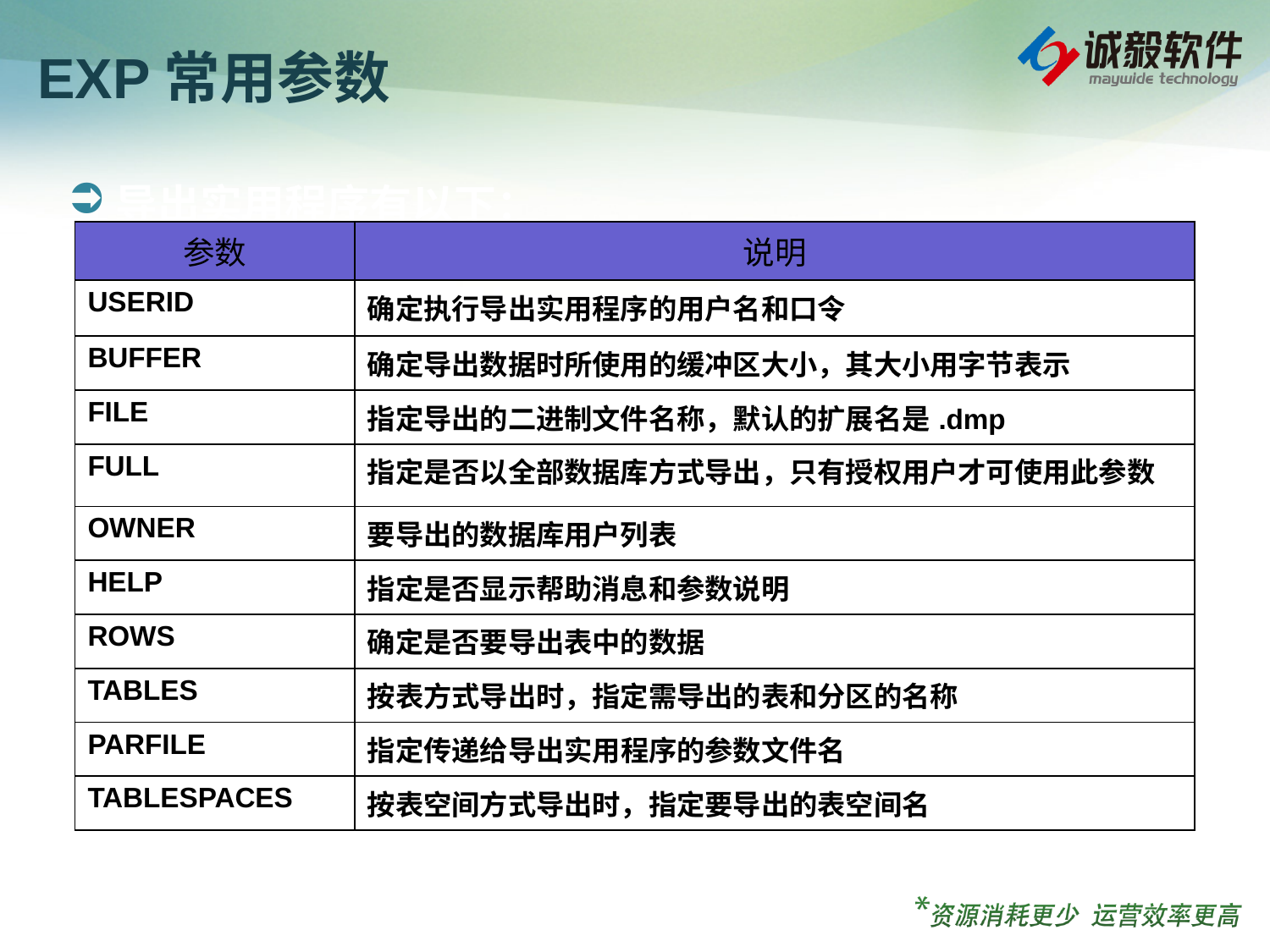

# EXP常用参数
导出实用程序有以下：
| 参数 | 说明 |
| --- | --- |
| USERID | 确定执行导出实用程序的用户名和口令 |
| BUFFER | 确定导出数据时所使用的缓冲区大小，其大小用字节表示 |
| FILE | 指定导出的二进制文件名称，默认的扩展名是.dmp |
| FULL | 指定是否以全部数据库方式导出，只有授权用户才可使用此参数 |
| OWNER | 要导出的数据库用户列表 |
| HELP | 指定是否显示帮助消息和参数说明 |
| ROWS | 确定是否要导出表中的数据 |
| TABLES | 按表方式导出时，指定需导出的表和分区的名称 |
| PARFILE | 指定传递给导出实用程序的参数文件名 |
| TABLESPACES | 按表空间方式导出时，指定要导出的表空间名 |